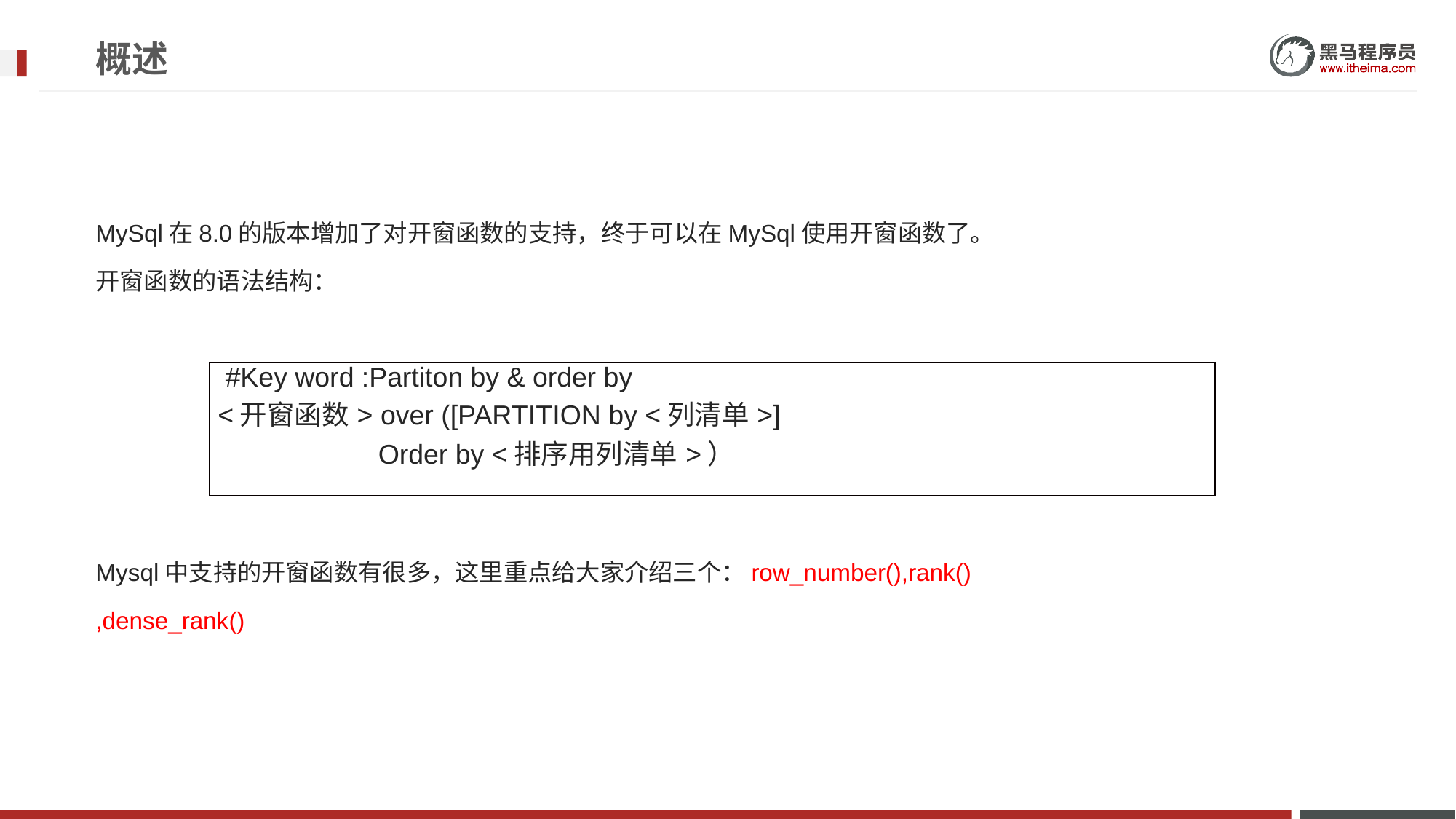

# 概述
MySql在8.0的版本增加了对开窗函数的支持，终于可以在MySql使用开窗函数了。
开窗函数的语法结构：

Mysql中支持的开窗函数有很多，这里重点给大家介绍三个：row_number(),rank()
,dense_rank()
| #Key word :Partiton by & order by <开窗函数> over ([PARTITION by <列清单>] Order by <排序用列清单>） |
| --- |